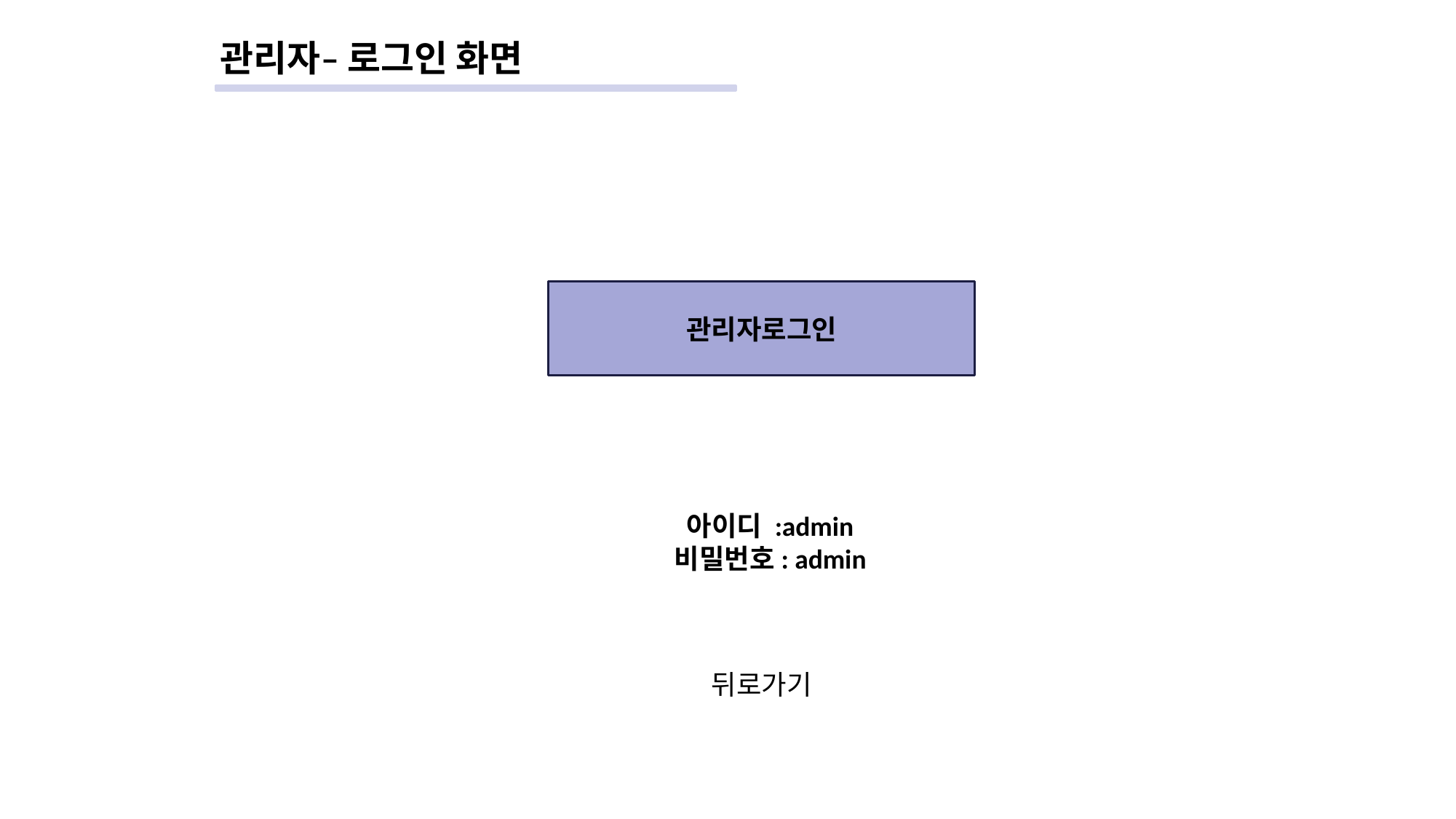

# 관리자– 로그인 화면

관리자로그인
아이디 :admin
비밀번호: admin
뒤로가기